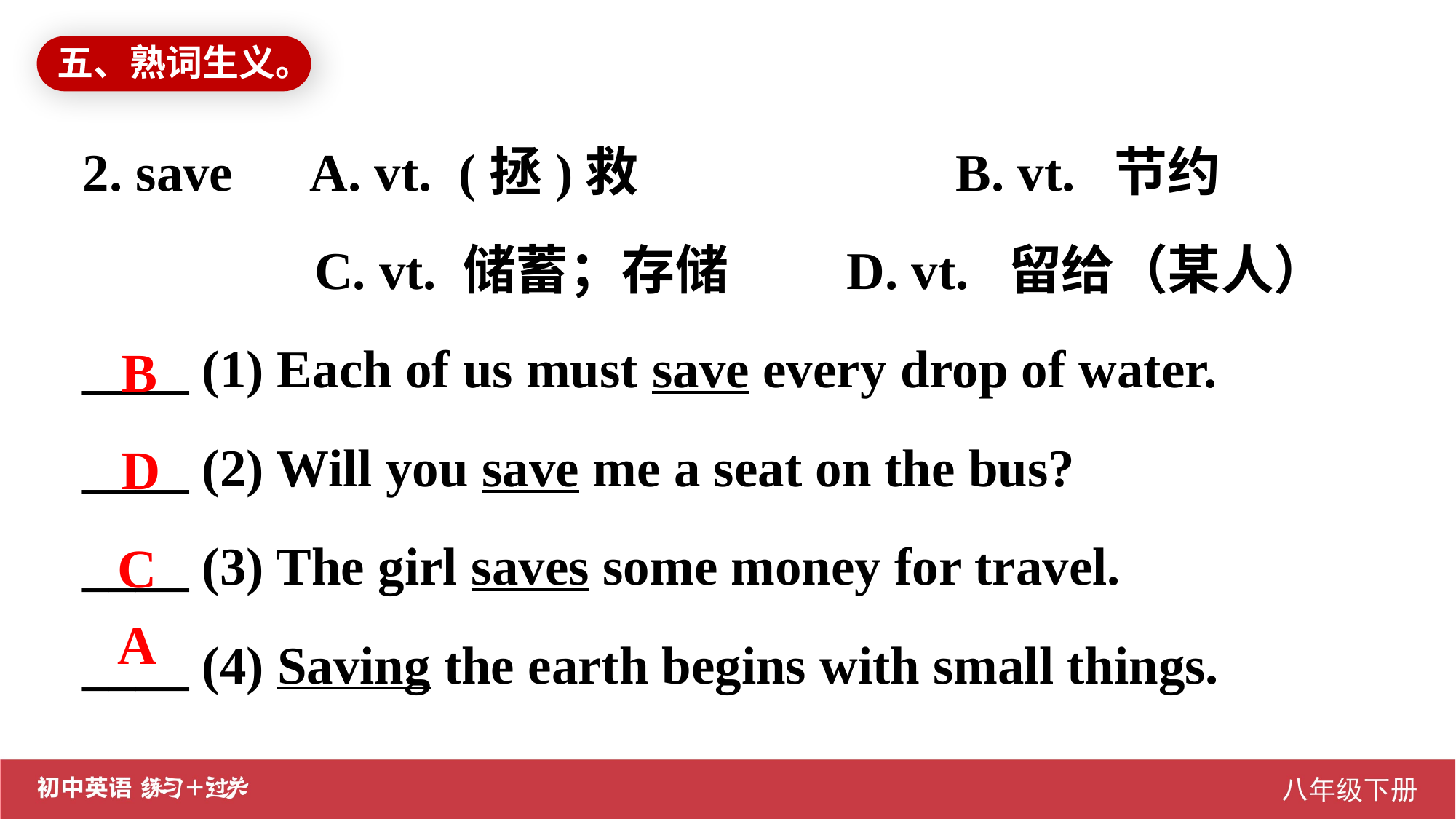

五、熟词生义。

2. save      A. vt.  (拯)救			B. vt.  节约
		 C. vt. 储蓄；存储		D. vt.  留给（某人）
____ (1) Each of us must save every drop of water.
____ (2) Will you save me a seat on the bus?
____ (3) The girl saves some money for travel.
____ (4) Saving the earth begins with small things.
B
D
C
A